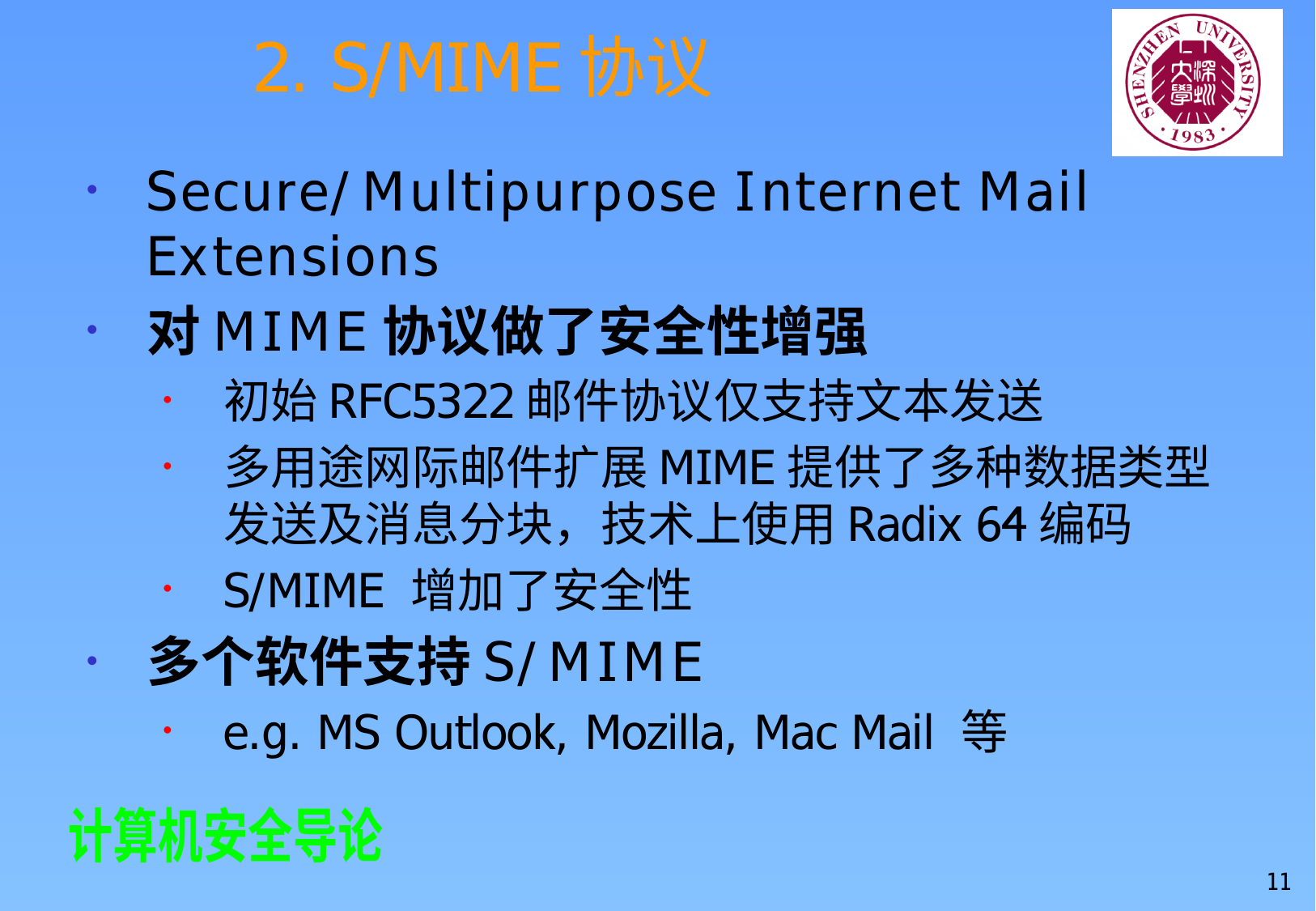

# 2. S/MIME协议
Secure/Multipurpose Internet Mail Extensions
对MIME协议做了安全性增强
初始RFC5322邮件协议仅支持文本发送
多用途网际邮件扩展MIME提供了多种数据类型发送及消息分块，技术上使用Radix 64编码
S/MIME 增加了安全性
多个软件支持S/MIME
e.g. MS Outlook, Mozilla, Mac Mail 等
11